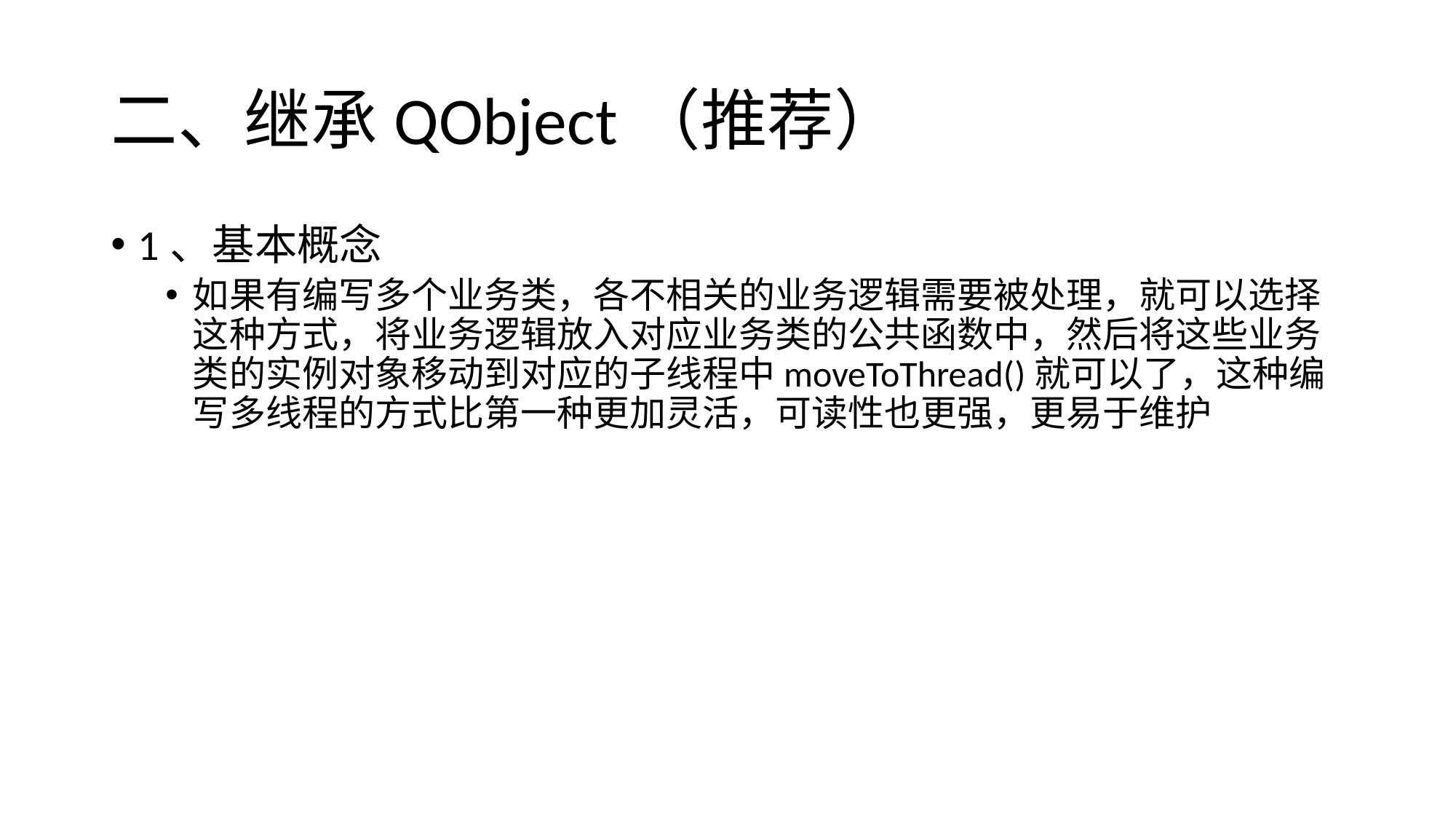

# 二、继承QObject（推荐）
1、基本概念
如果有编写多个业务类，各不相关的业务逻辑需要被处理，就可以选择这种方式，将业务逻辑放入对应业务类的公共函数中，然后将这些业务类的实例对象移动到对应的子线程中moveToThread()就可以了，这种编写多线程的方式比第一种更加灵活，可读性也更强，更易于维护